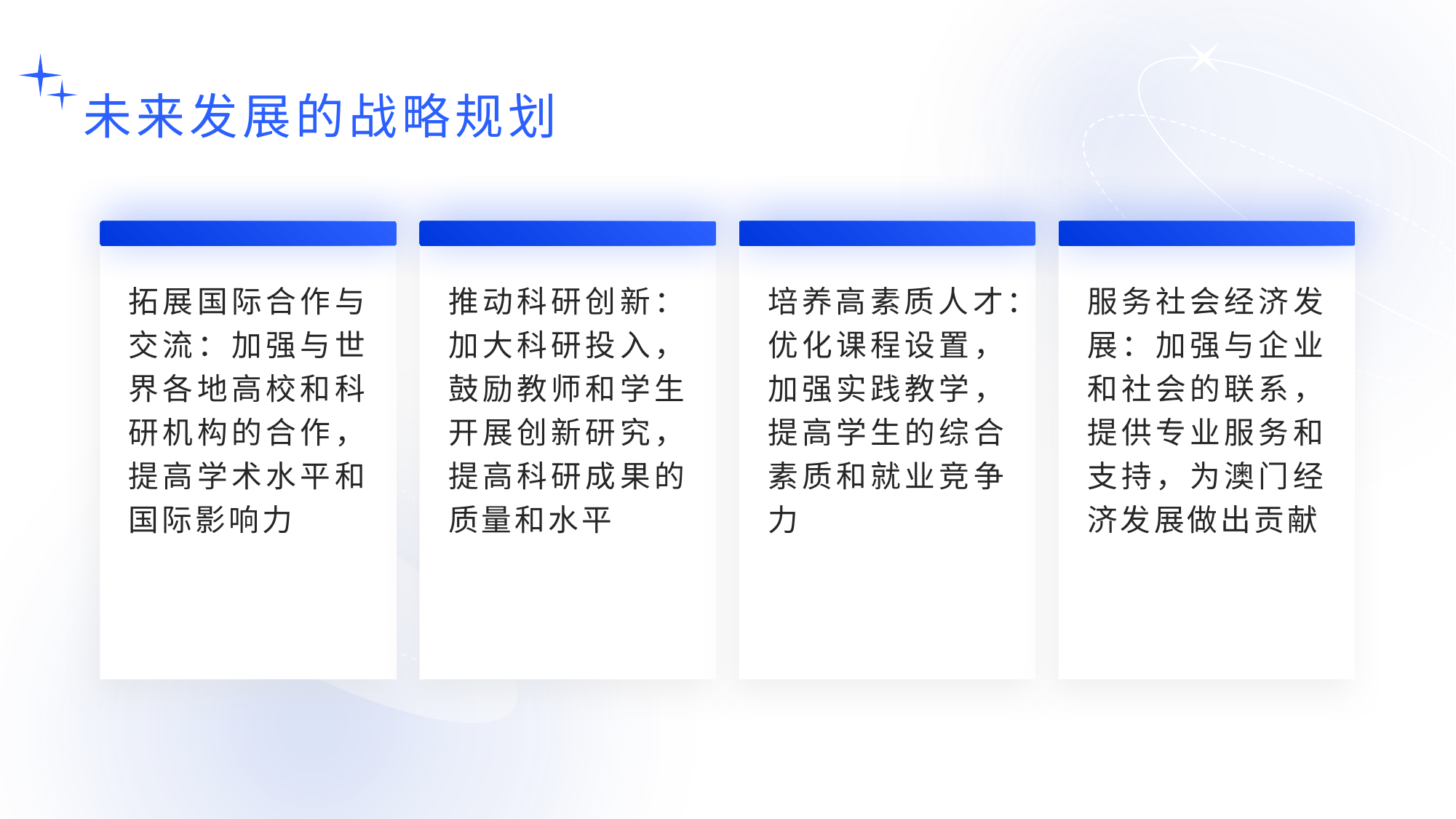

未来发展的战略规划

拓展国际合作与交流：加强与世界各地高校和科研机构的合作，提高学术水平和国际影响力
推动科研创新：加大科研投入，鼓励教师和学生开展创新研究，提高科研成果的质量和水平
培养高素质人才：优化课程设置，加强实践教学，提高学生的综合素质和就业竞争力
服务社会经济发展：加强与企业和社会的联系，提供专业服务和支持，为澳门经济发展做出贡献